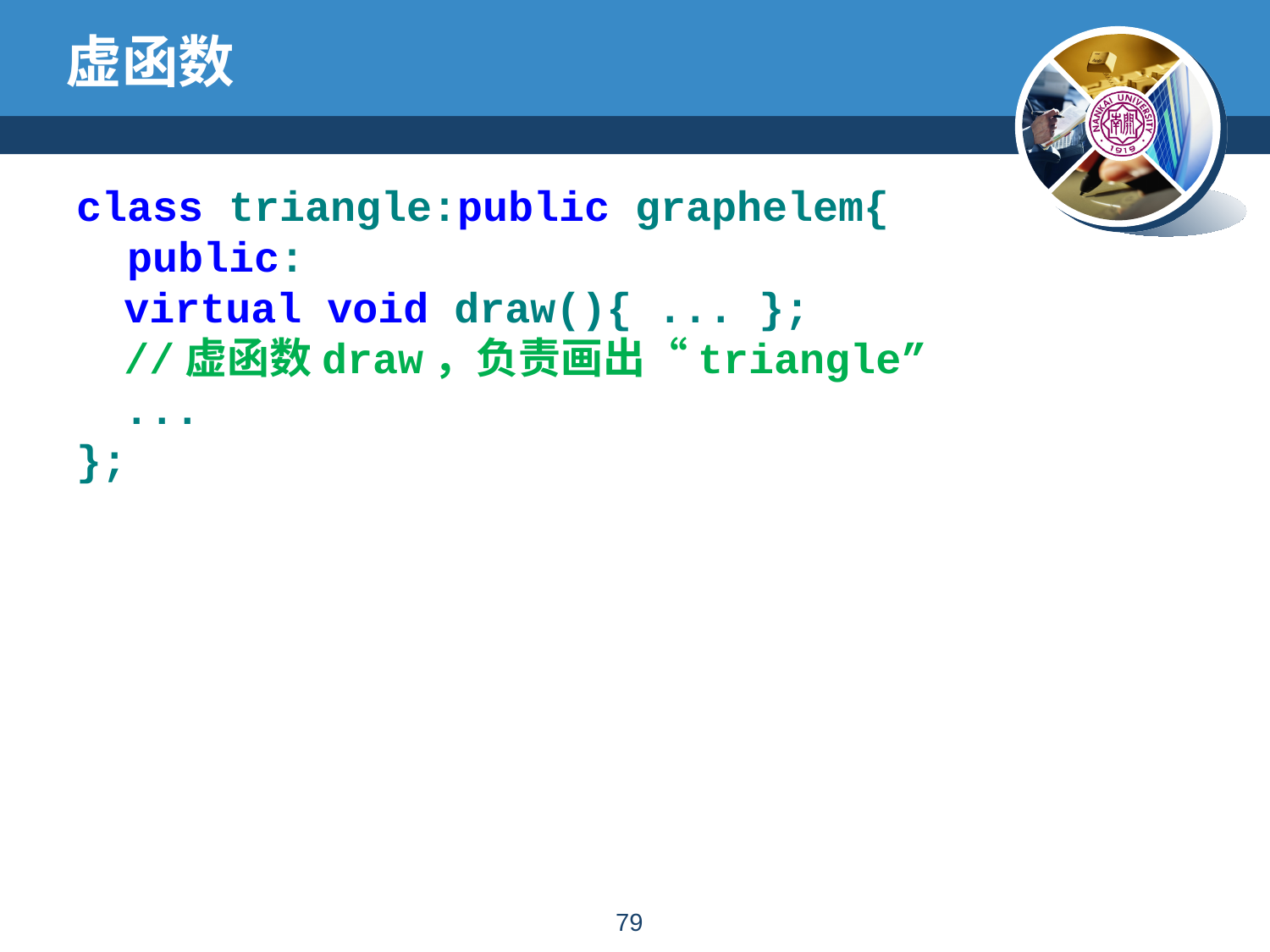

# 虚函数
class triangle:public graphelem{
  public:
	virtual void draw(){ ... };
	//虚函数draw，负责画出“triangle”
	...
};
79